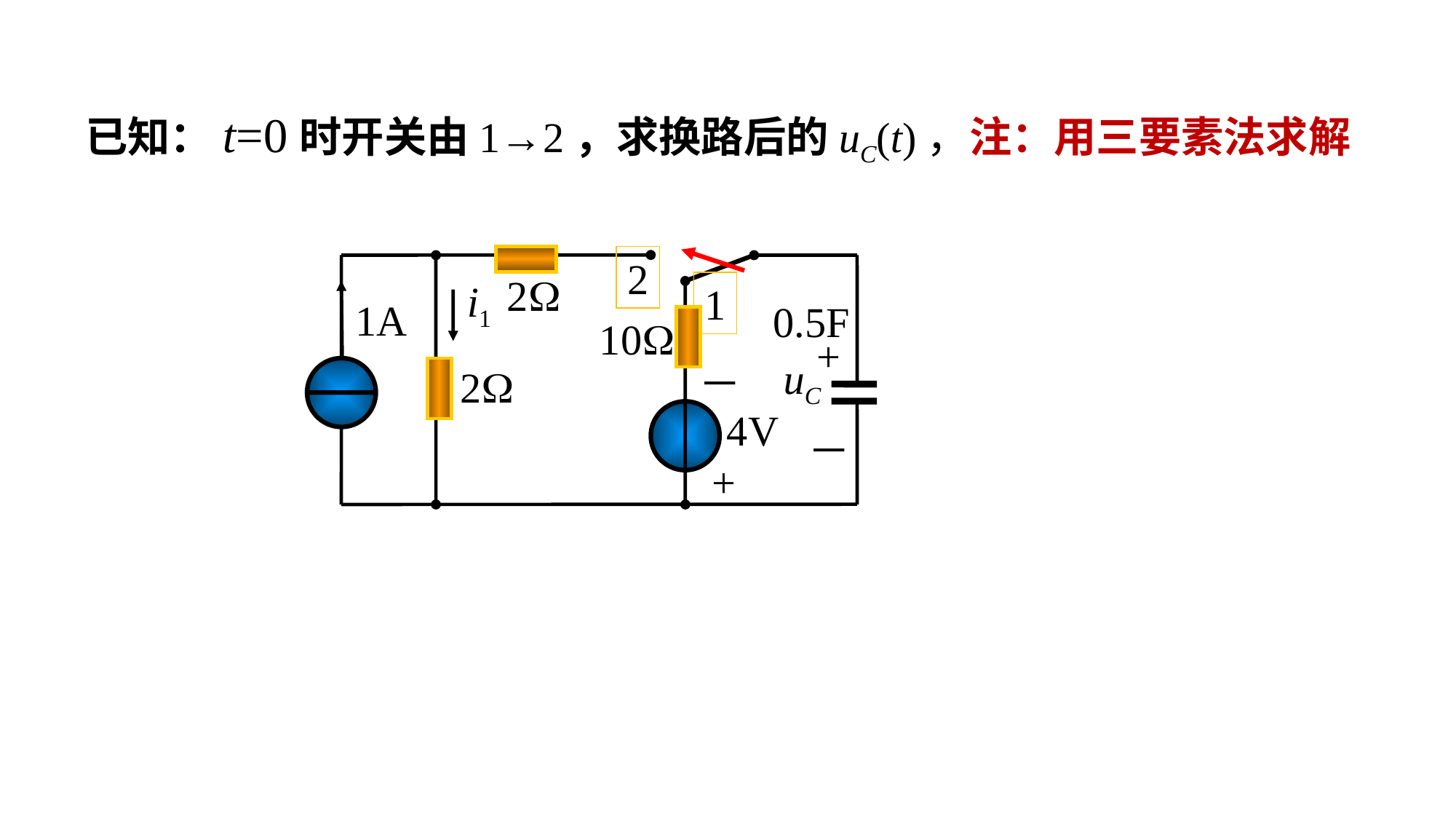

已知：t=0时开关由1→2，求换路后的uC(t)，注：用三要素法求解

2

2Ω
i1
1

1A
0.5F

10Ω

+
uC
－
2Ω

4V

－
+